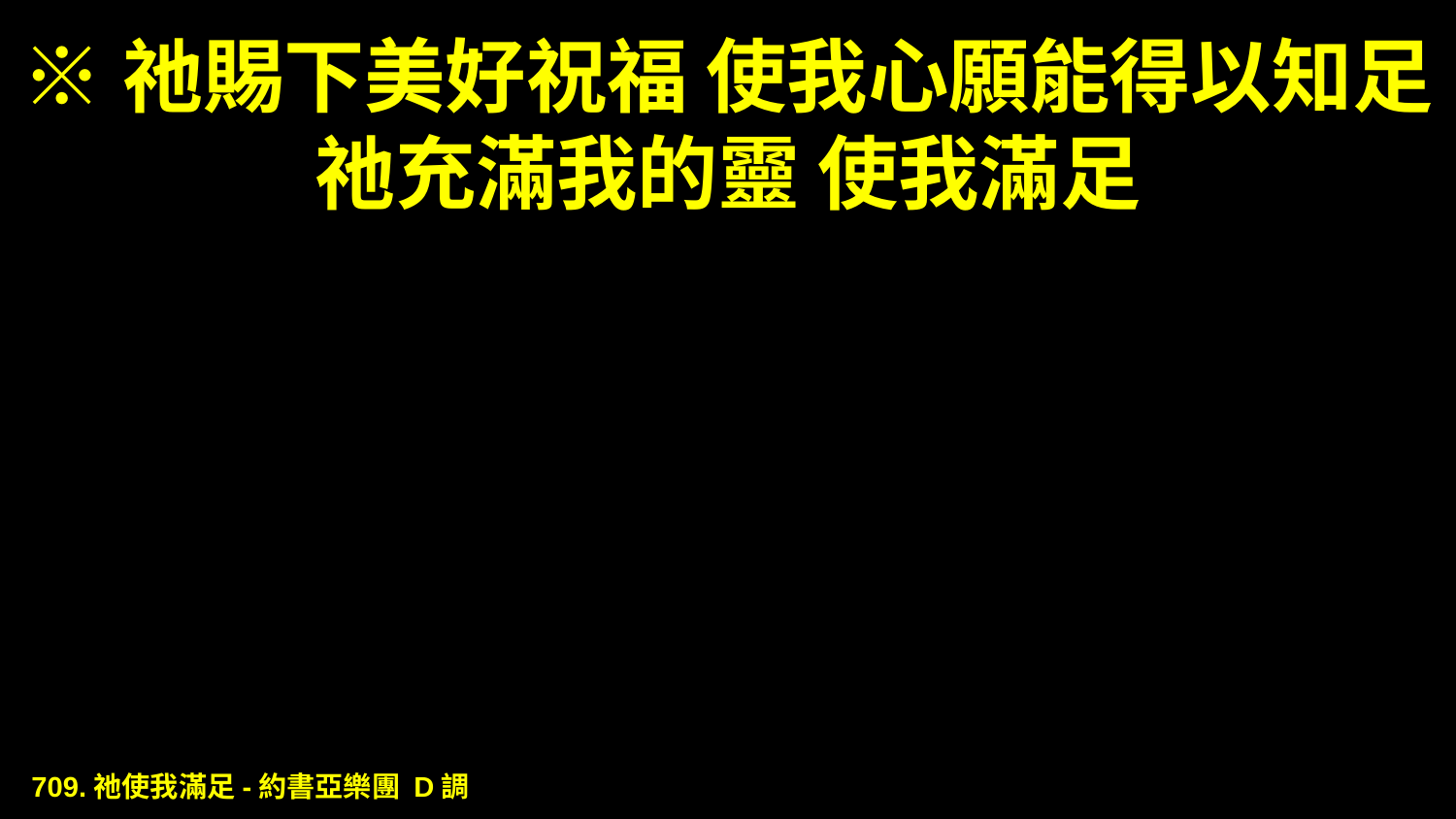

# ※祂賜下美好祝福 使我心願能得以知足 祂充滿我的靈 使我滿足
709.祂使我滿足-約書亞樂團 D調